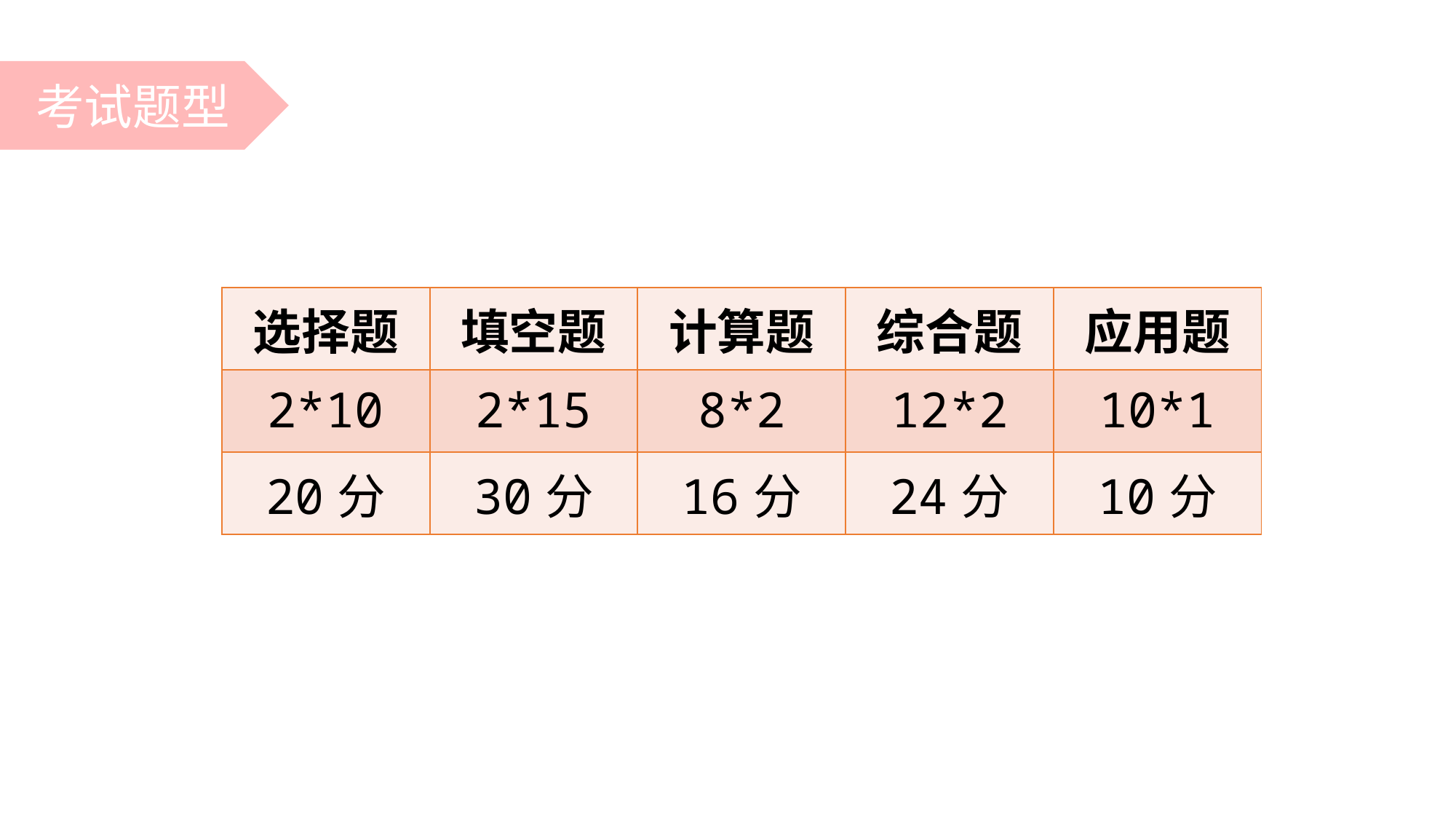

考试题型
| 选择题 | 填空题 | 计算题 | 综合题 | 应用题 |
| --- | --- | --- | --- | --- |
| 2\*10 | 2\*15 | 8\*2 | 12\*2 | 10\*1 |
| 20分 | 30分 | 16分 | 24分 | 10分 |